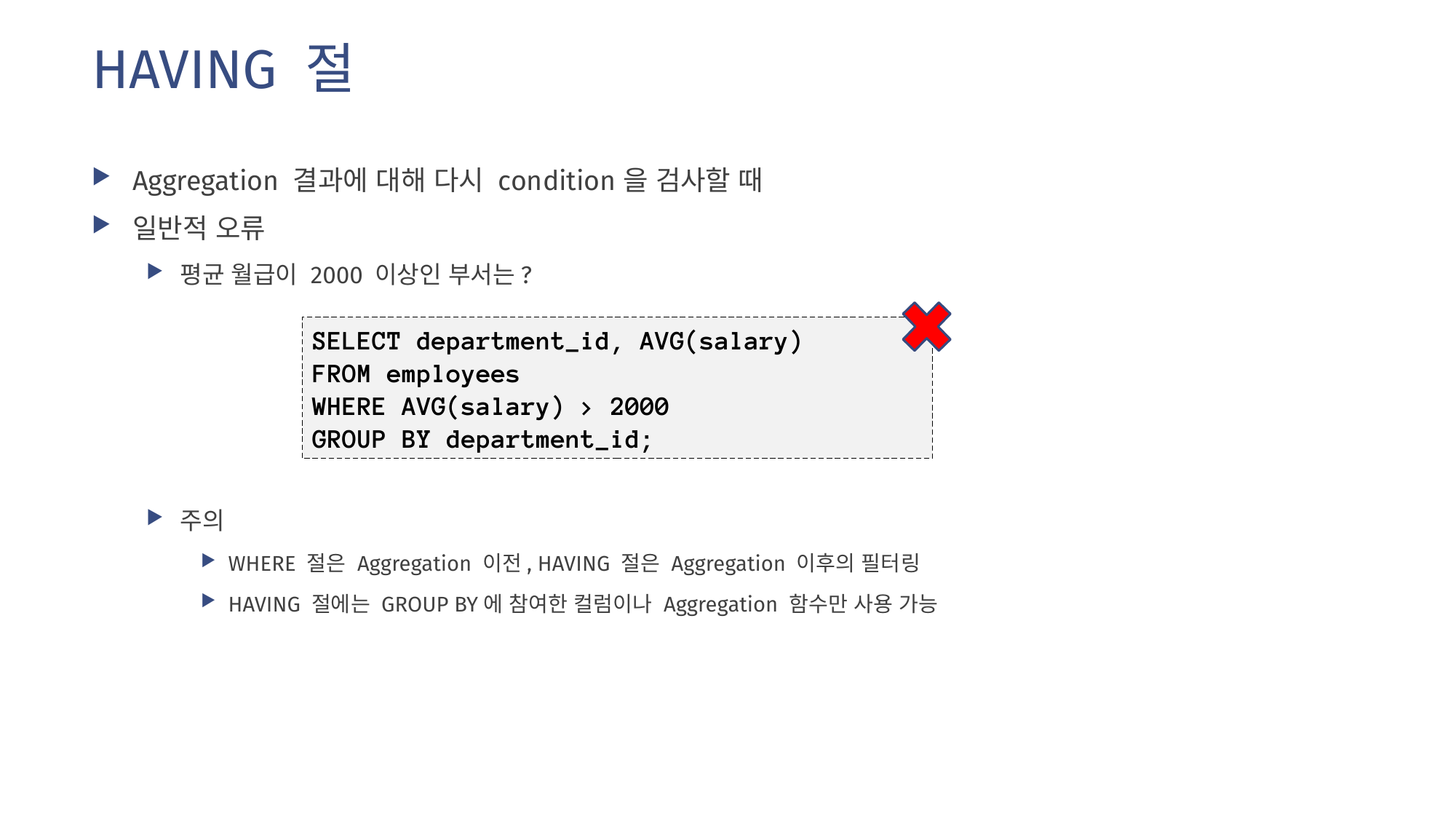

# HAVING 절
Aggregation 결과에 대해 다시 condition을 검사할 때
일반적 오류
평균 월급이 2000 이상인 부서는?

주의
WHERE 절은 Aggregation 이전, HAVING 절은 Aggregation 이후의 필터링
HAVING 절에는 GROUP BY에 참여한 컬럼이나 Aggregation 함수만 사용 가능

SELECT department_id, AVG(salary)
FROM employees
WHERE AVG(salary) > 2000
GROUP BY department_id;